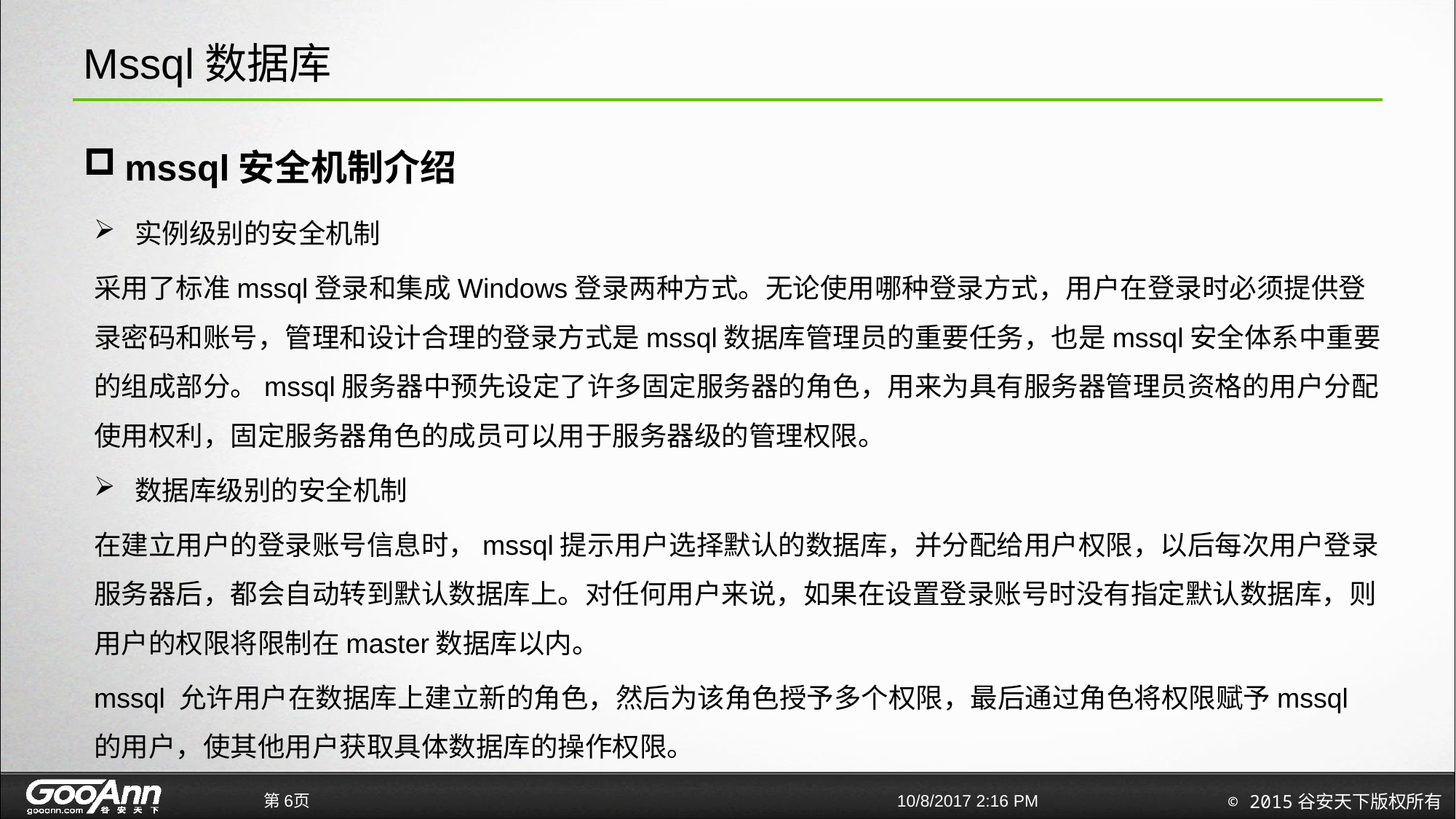

# Mssql数据库
mssql安全机制介绍
实例级别的安全机制
采用了标准mssql登录和集成Windows登录两种方式。无论使用哪种登录方式，用户在登录时必须提供登录密码和账号，管理和设计合理的登录方式是mssql数据库管理员的重要任务，也是mssql安全体系中重要的组成部分。mssql服务器中预先设定了许多固定服务器的角色，用来为具有服务器管理员资格的用户分配使用权利，固定服务器角色的成员可以用于服务器级的管理权限。
数据库级别的安全机制
在建立用户的登录账号信息时，mssql提示用户选择默认的数据库，并分配给用户权限，以后每次用户登录服务器后，都会自动转到默认数据库上。对任何用户来说，如果在设置登录账号时没有指定默认数据库，则用户的权限将限制在master数据库以内。
mssql 允许用户在数据库上建立新的角色，然后为该角色授予多个权限，最后通过角色将权限赋予mssql 的用户，使其他用户获取具体数据库的操作权限。